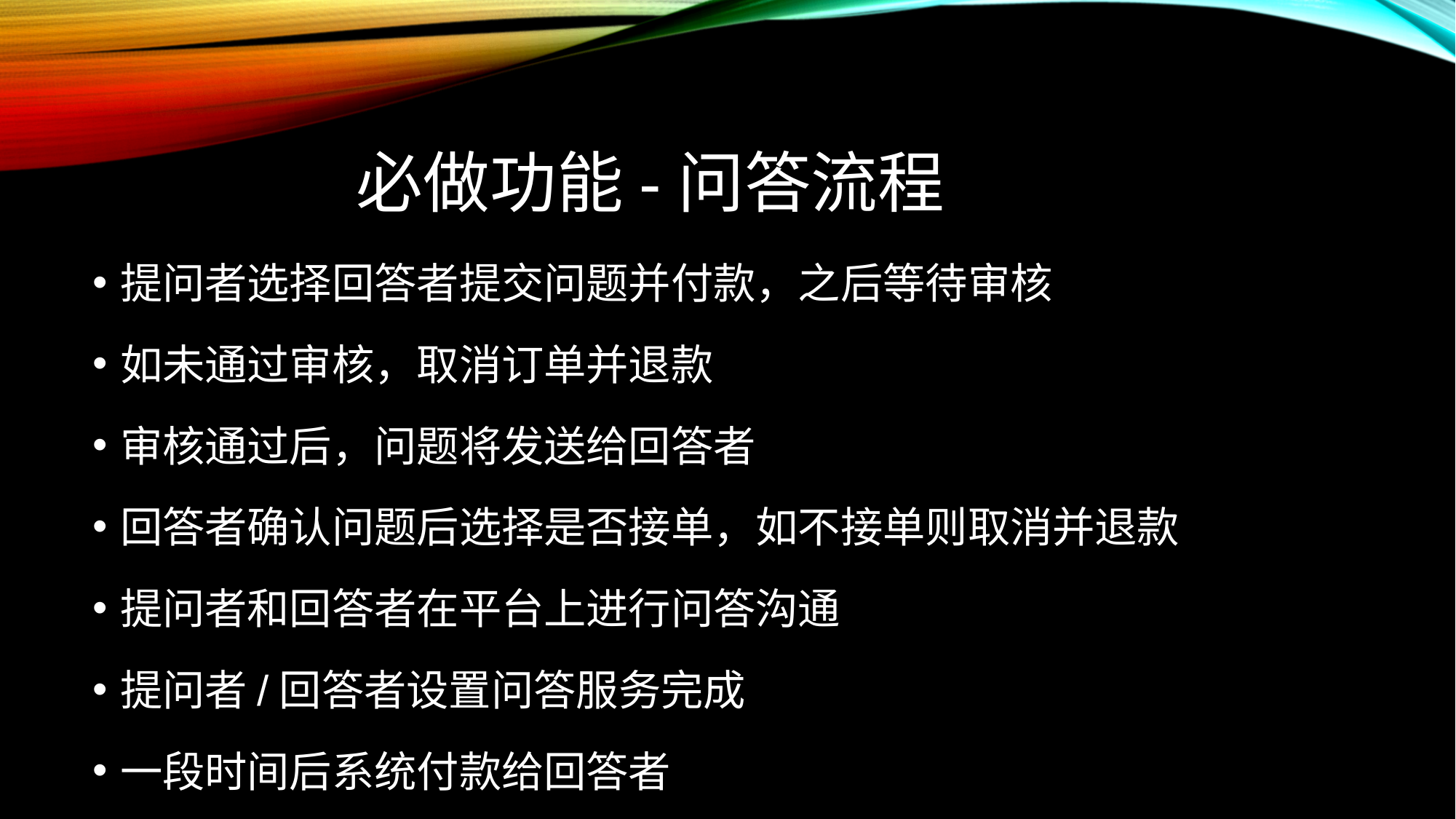

# 必做功能-问答流程
提问者选择回答者提交问题并付款，之后等待审核
如未通过审核，取消订单并退款
审核通过后，问题将发送给回答者
回答者确认问题后选择是否接单，如不接单则取消并退款
提问者和回答者在平台上进行问答沟通
提问者/回答者设置问答服务完成
一段时间后系统付款给回答者